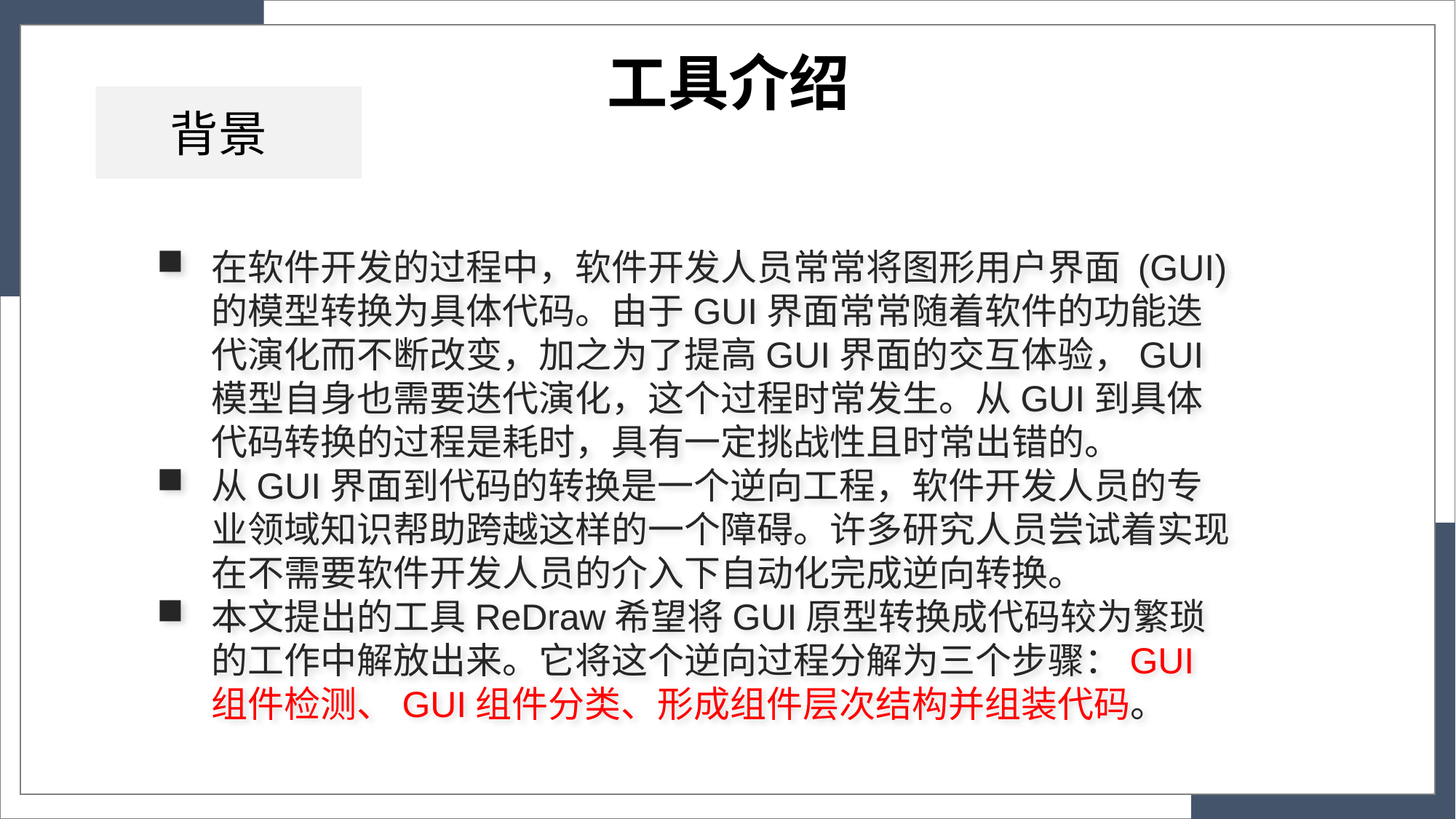

工具介绍

背景
在软件开发的过程中，软件开发人员常常将图形用户界面 (GUI) 的模型转换为具体代码。由于GUI界面常常随着软件的功能迭代演化而不断改变，加之为了提高GUI界面的交互体验，GUI模型自身也需要迭代演化，这个过程时常发生。从GUI到具体代码转换的过程是耗时，具有一定挑战性且时常出错的。
从GUI界面到代码的转换是一个逆向工程，软件开发人员的专业领域知识帮助跨越这样的一个障碍。许多研究人员尝试着实现在不需要软件开发人员的介入下自动化完成逆向转换。
本文提出的工具ReDraw希望将GUI原型转换成代码较为繁琐的工作中解放出来。它将这个逆向过程分解为三个步骤：GUI组件检测、GUI组件分类、形成组件层次结构并组装代码。

3